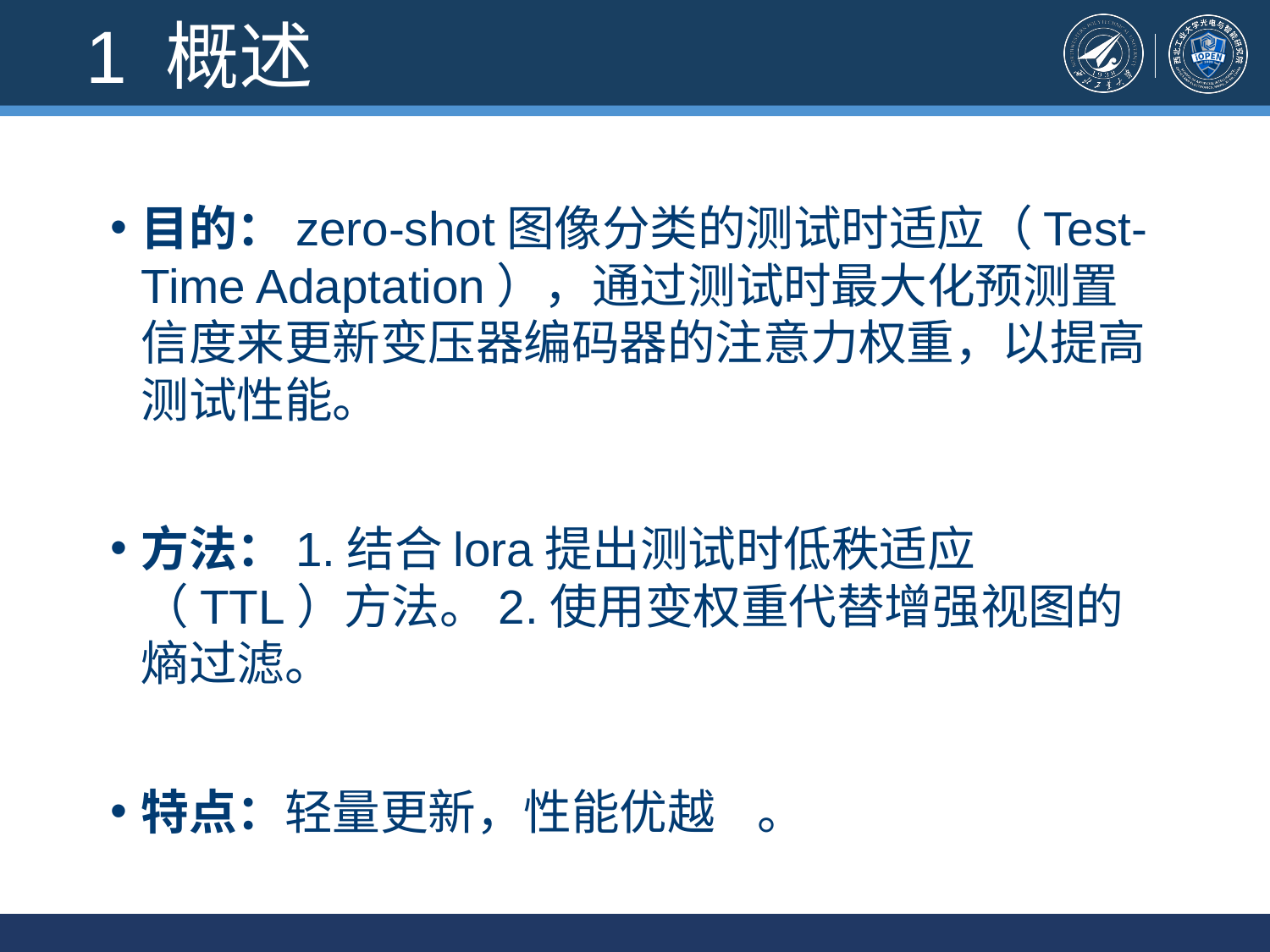

1 概述
目的：zero-shot图像分类的测试时适应（Test-Time Adaptation），通过测试时最大化预测置信度来更新变压器编码器的注意力权重，以提高测试性能。

方法：1.结合lora提出测试时低秩适应（TTL）方法。2.使用变权重代替增强视图的熵过滤。

特点：轻量更新，性能优越	。